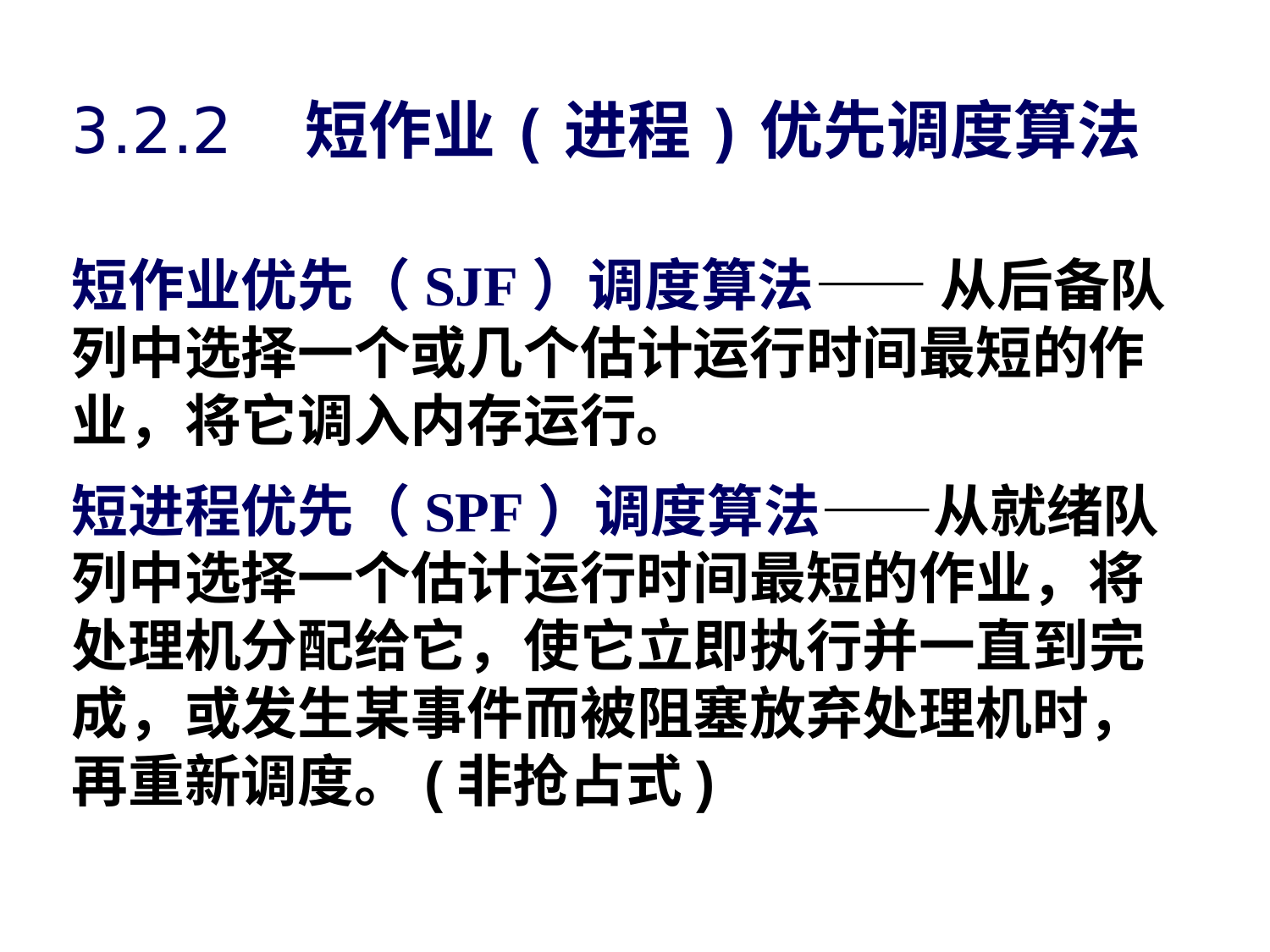

# 3.2.2   短作业(进程)优先调度算法
短作业优先（SJF）调度算法—— 从后备队列中选择一个或几个估计运行时间最短的作业，将它调入内存运行。
短进程优先（SPF）调度算法——从就绪队列中选择一个估计运行时间最短的作业，将处理机分配给它，使它立即执行并一直到完成，或发生某事件而被阻塞放弃处理机时，再重新调度。(非抢占式)
22